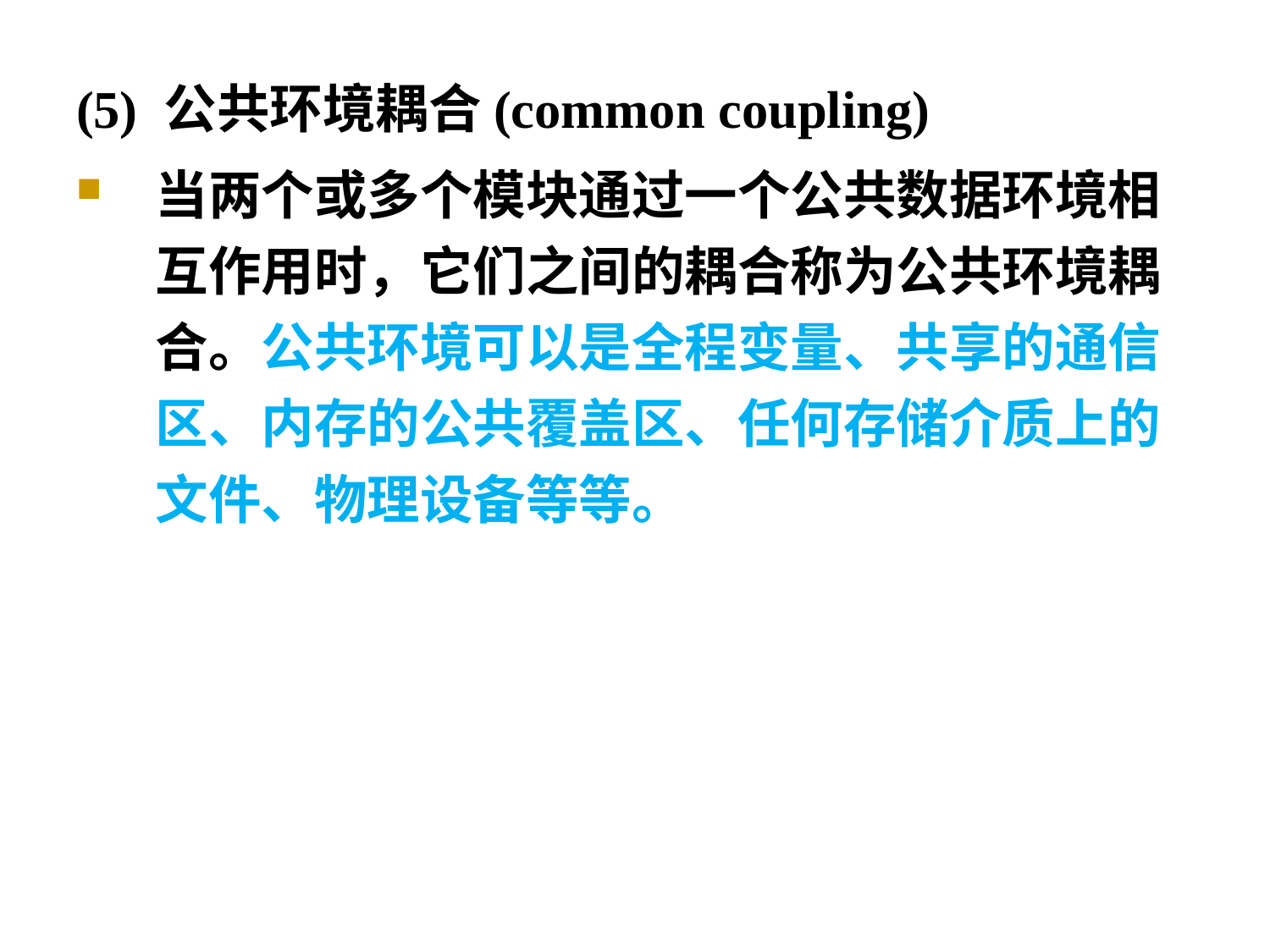

(5) 公共环境耦合(common coupling)
当两个或多个模块通过一个公共数据环境相互作用时，它们之间的耦合称为公共环境耦合。公共环境可以是全程变量、共享的通信区、内存的公共覆盖区、任何存储介质上的文件、物理设备等等。